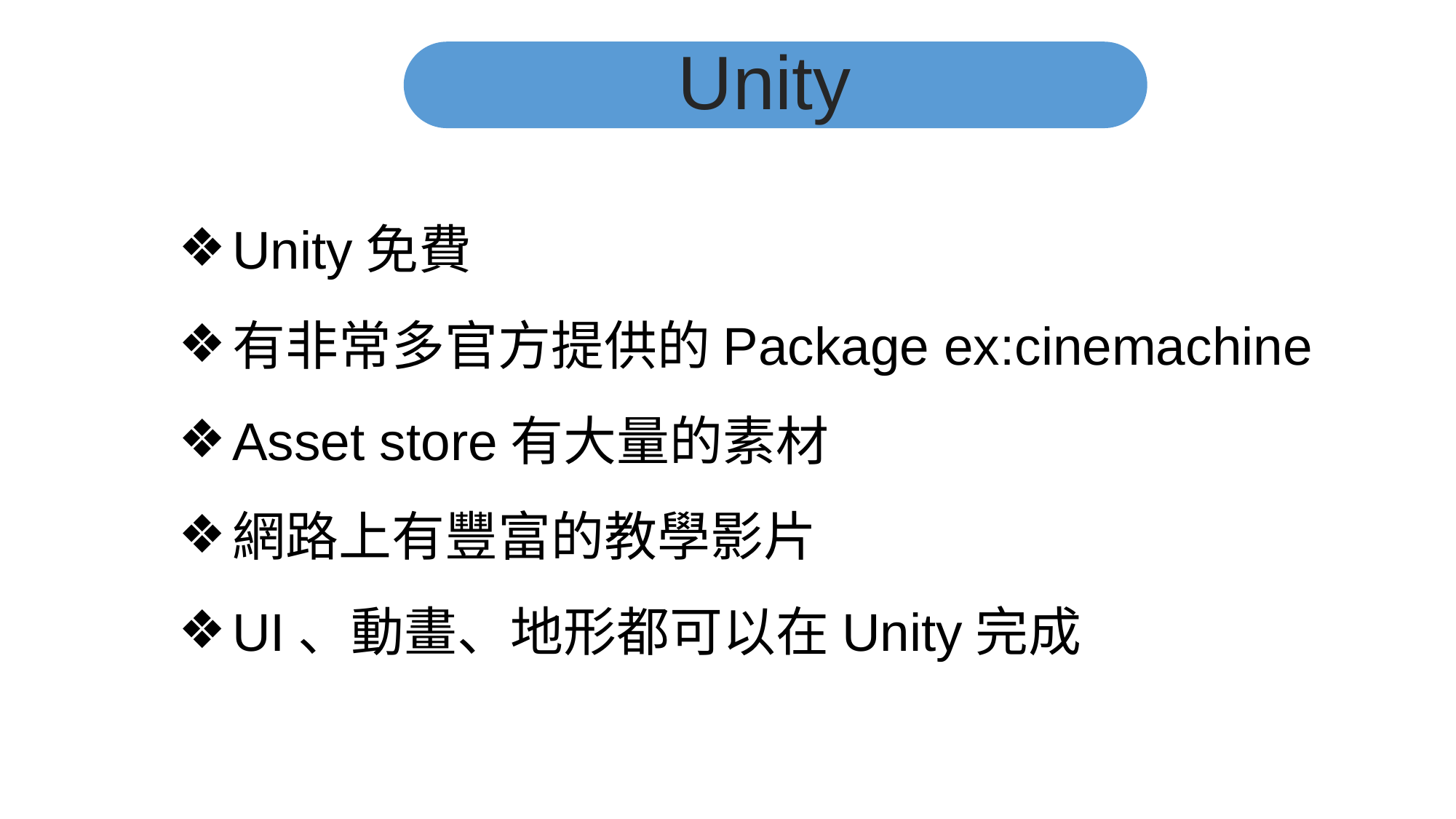

Unity
Unity免費
有非常多官方提供的Package ex:cinemachine
Asset store有大量的素材
網路上有豐富的教學影片
UI、動畫、地形都可以在Unity完成